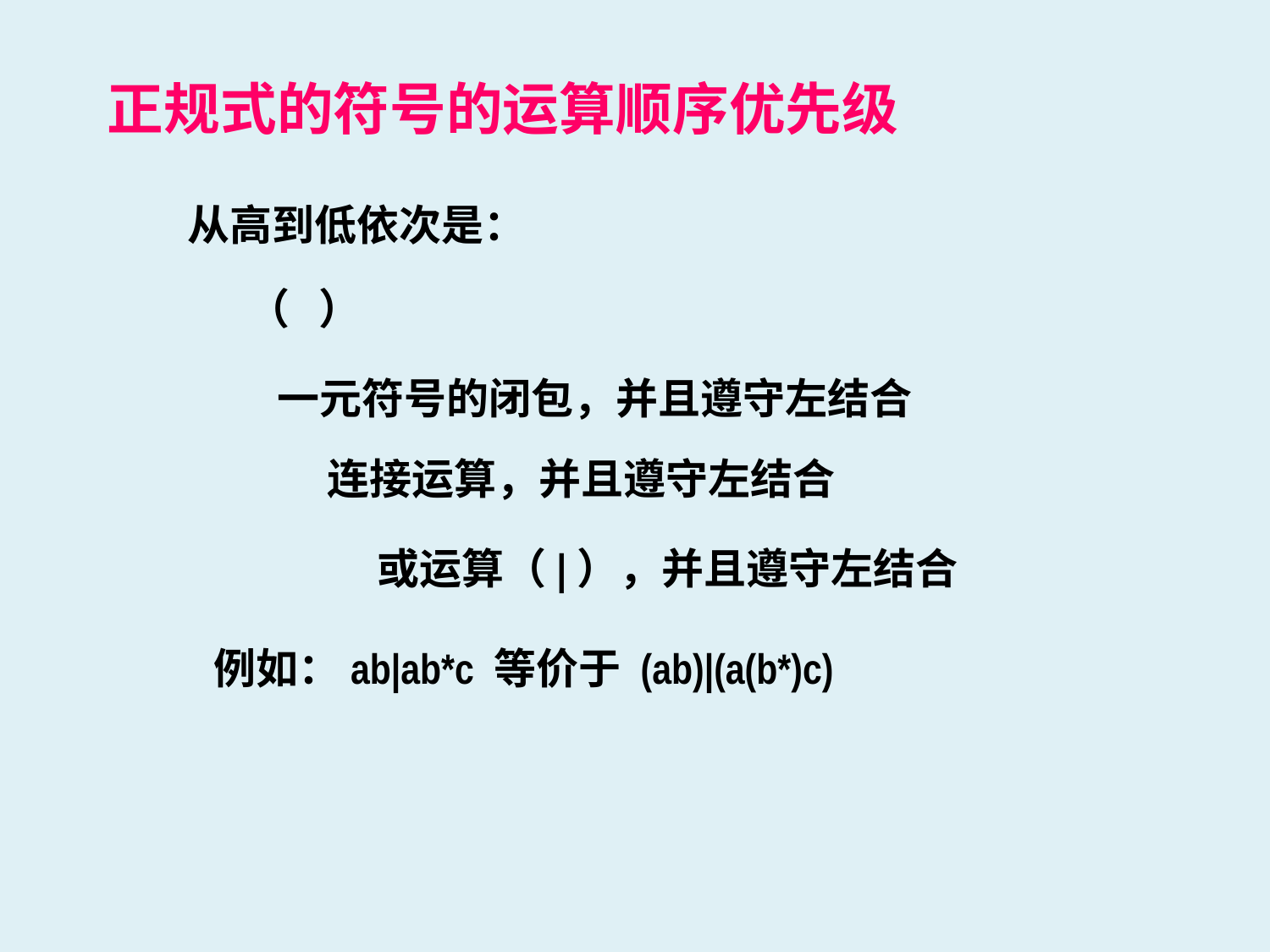

正规式的符号的运算顺序优先级
从高到低依次是：
（   ）
一元符号的闭包，并且遵守左结合
连接运算，并且遵守左结合
或运算（|），并且遵守左结合
例如：ab|ab*c 等价于 (ab)|(a(b*)c)